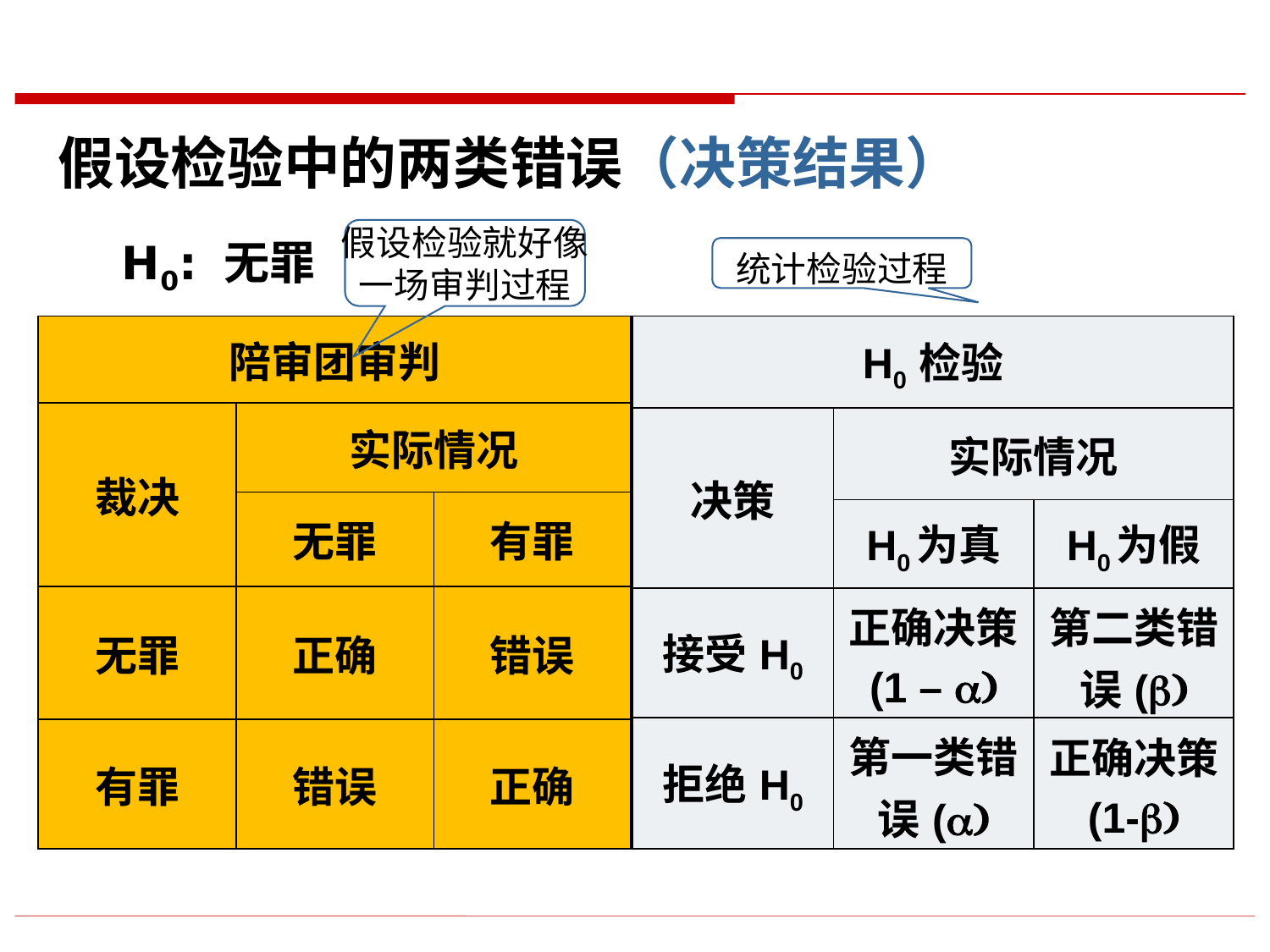

假设检验中的两类错误（决策结果）
假设检验就好像
一场审判过程
H0: 无罪
统计检验过程
| 陪审团审判 |  |  |
| --- | --- | --- |
| 裁决 | 实际情况 |  |
|  | 无罪 | 有罪 |
| 无罪 | 正确 | 错误 |
| 有罪 | 错误 | 正确 |
| H0 检验 |  |  |
| --- | --- | --- |
| 决策 | 实际情况 |  |
|  | H0为真 | H0为假 |
| 接受H0 | 正确决策 (1 – α) | 第二类错误(β) |
| 拒绝H0 | 第一类错误(α) | 正确决策 (1-β) |